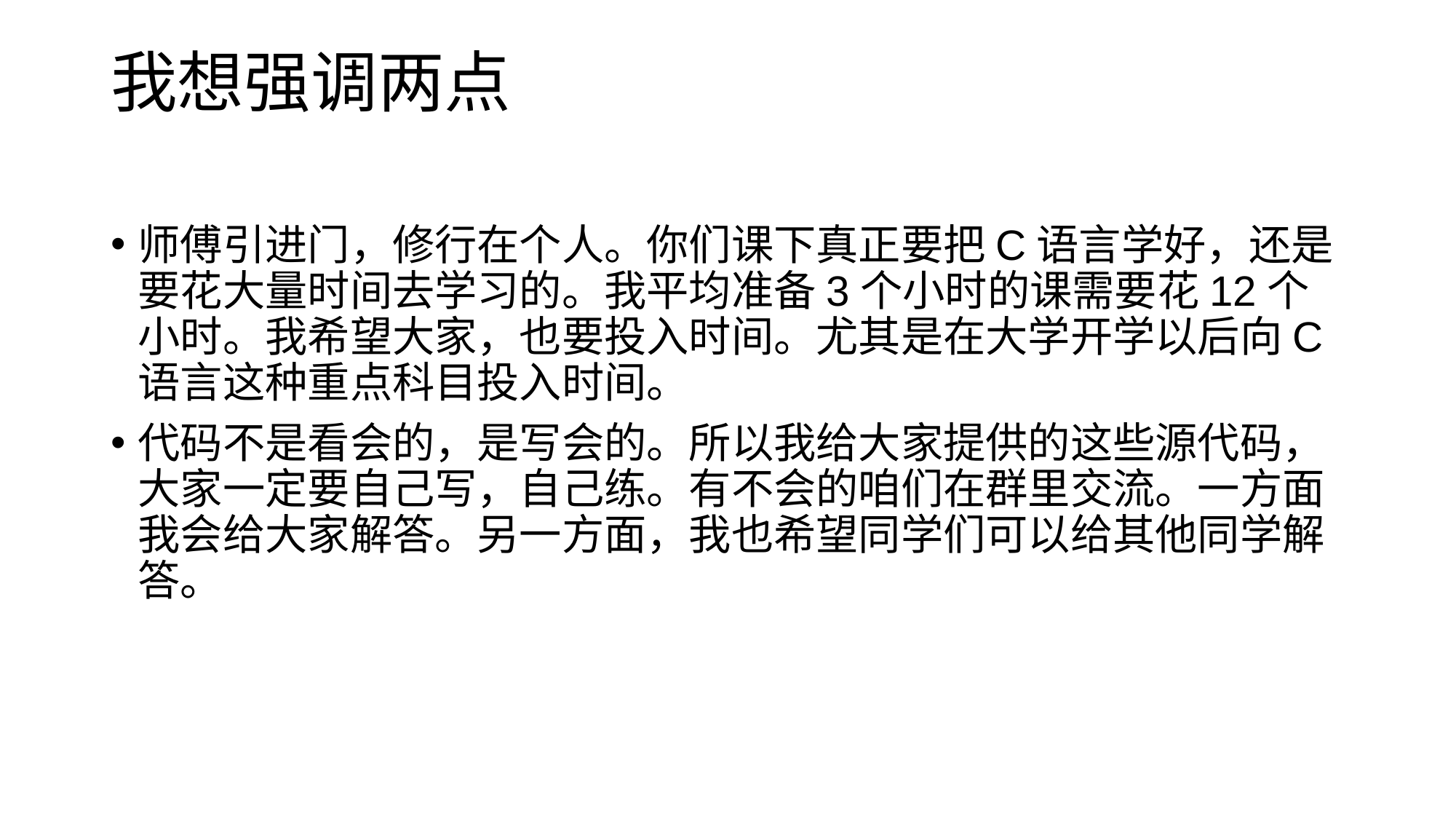

# 我想强调两点
师傅引进门，修行在个人。你们课下真正要把C语言学好，还是要花大量时间去学习的。我平均准备3个小时的课需要花12个小时。我希望大家，也要投入时间。尤其是在大学开学以后向C语言这种重点科目投入时间。
代码不是看会的，是写会的。所以我给大家提供的这些源代码，大家一定要自己写，自己练。有不会的咱们在群里交流。一方面我会给大家解答。另一方面，我也希望同学们可以给其他同学解答。